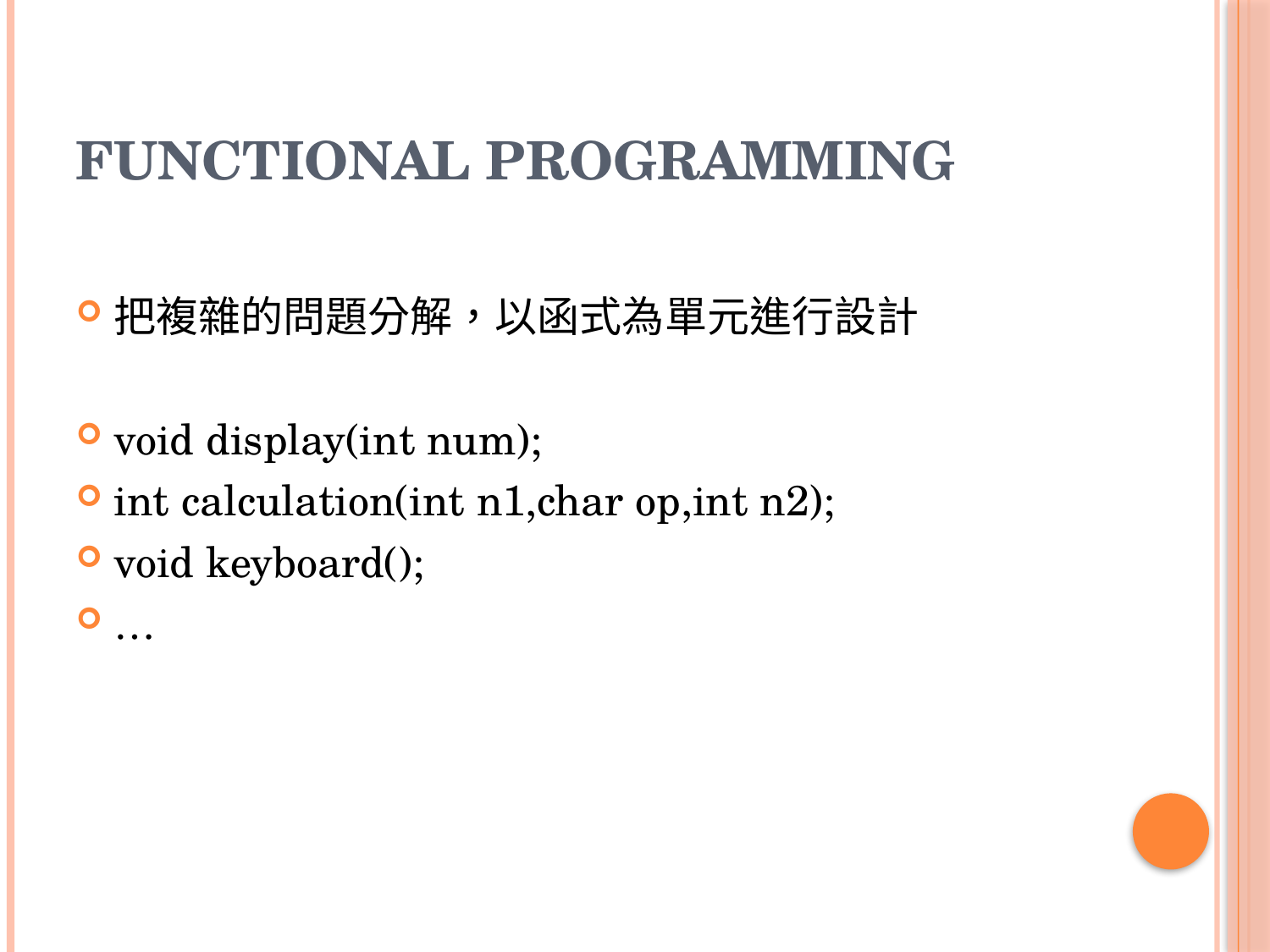

# functional programming

把複雜的問題分解，以函式為單元進行設計

void display(int num);
int calculation(int n1,char op,int n2);
void keyboard();
…